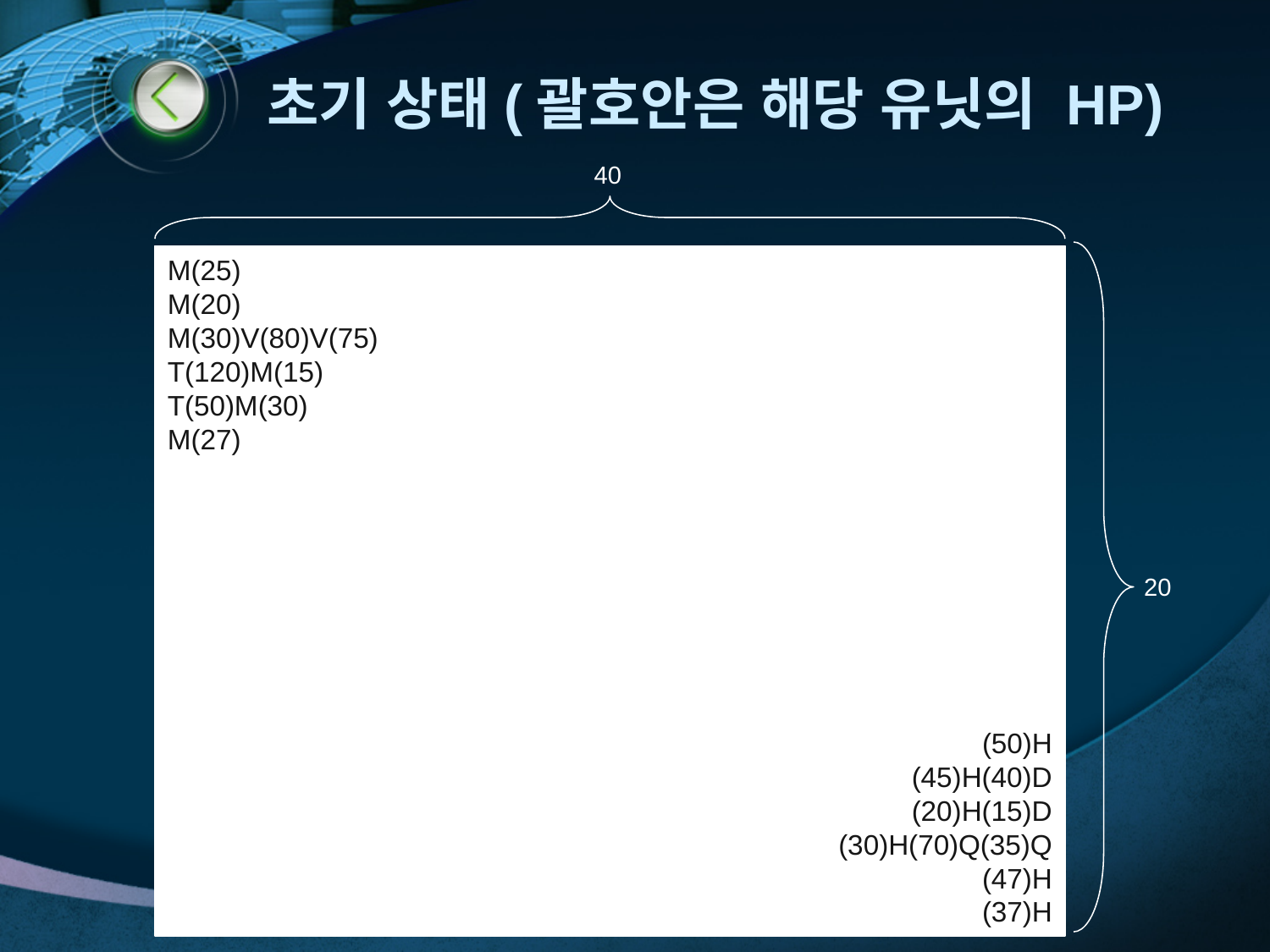

# 초기 상태(괄호안은 해당 유닛의 HP)
40

M(25)
M(20)
M(30)V(80)V(75)
T(120)M(15)
T(50)M(30)
M(27)

(50)H
(45)H(40)D
(20)H(15)D
(30)H(70)Q(35)Q
(47)H
(37)H

20